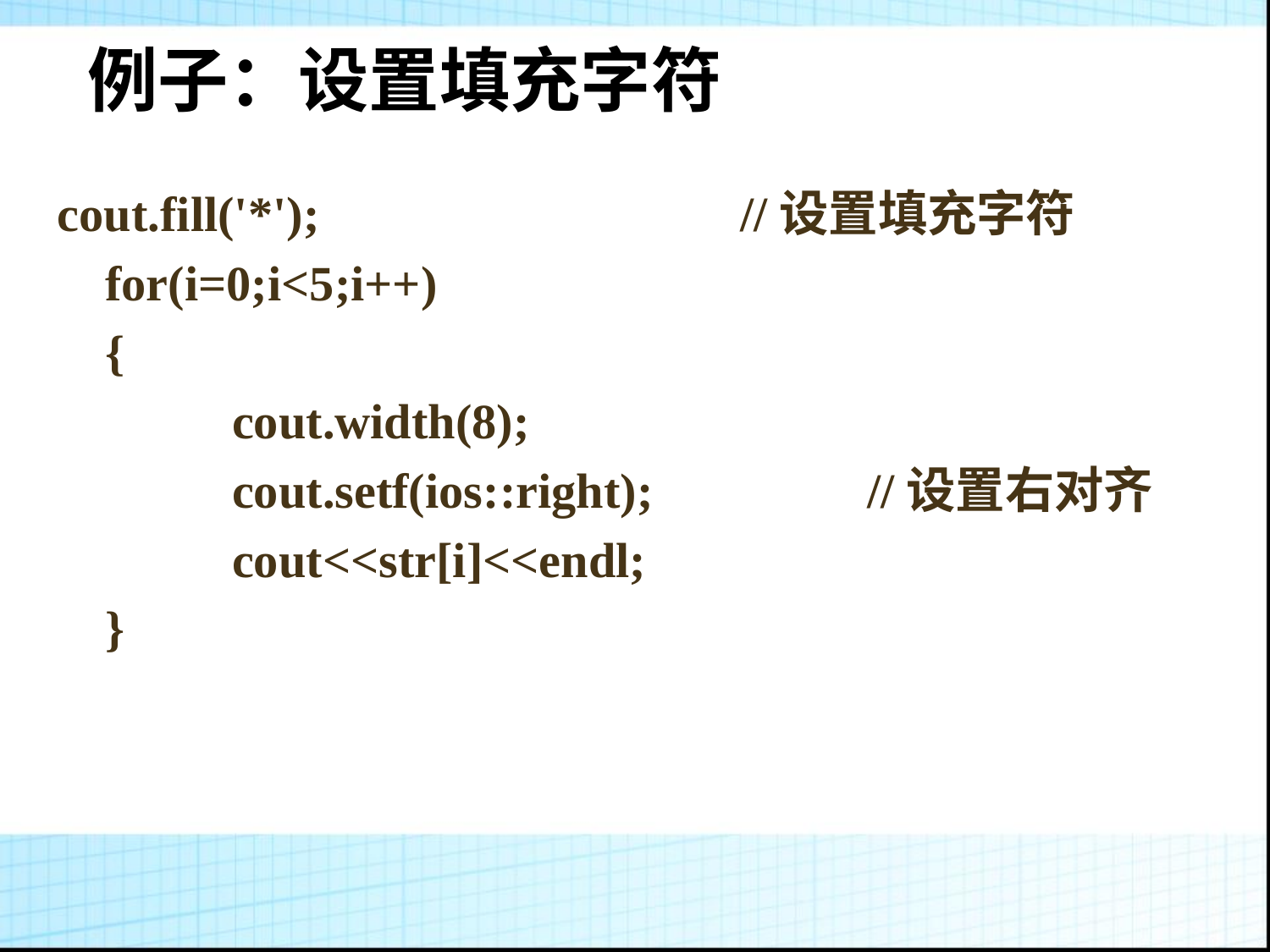

例子：设置填充字符
cout.fill('*');				//设置填充字符
	for(i=0;i<5;i++)
	{
		cout.width(8);
		cout.setf(ios::right);		//设置右对齐
		cout<<str[i]<<endl;
	}